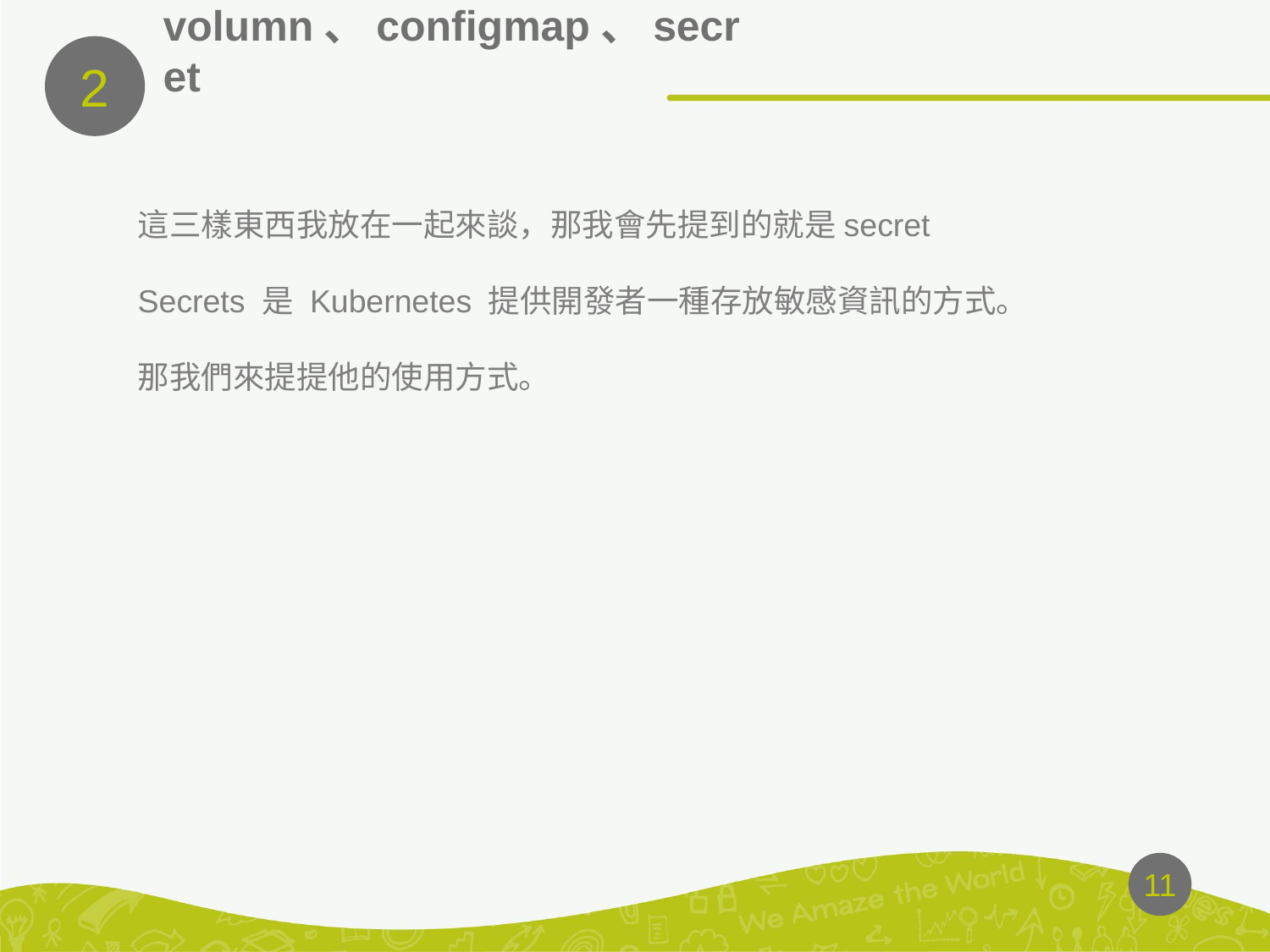

2
# volumn、configmap、secret

這三樣東西我放在一起來談，那我會先提到的就是secret

Secrets 是 Kubernetes 提供開發者一種存放敏感資訊的方式。

那我們來提提他的使用方式。
11